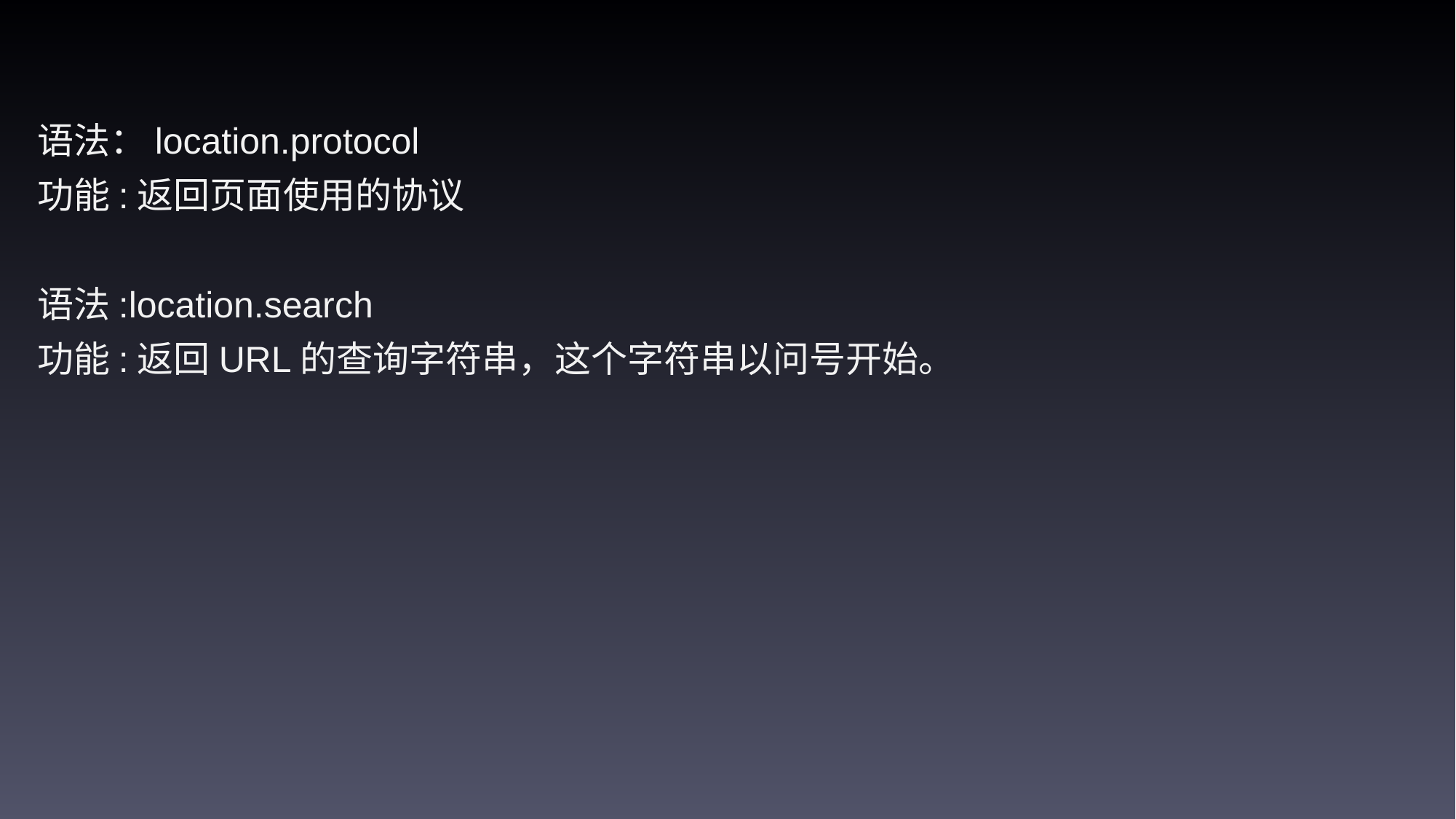

语法：location.protocol
功能:返回页面使用的协议

语法:location.search
功能:返回URL的查询字符串，这个字符串以问号开始。